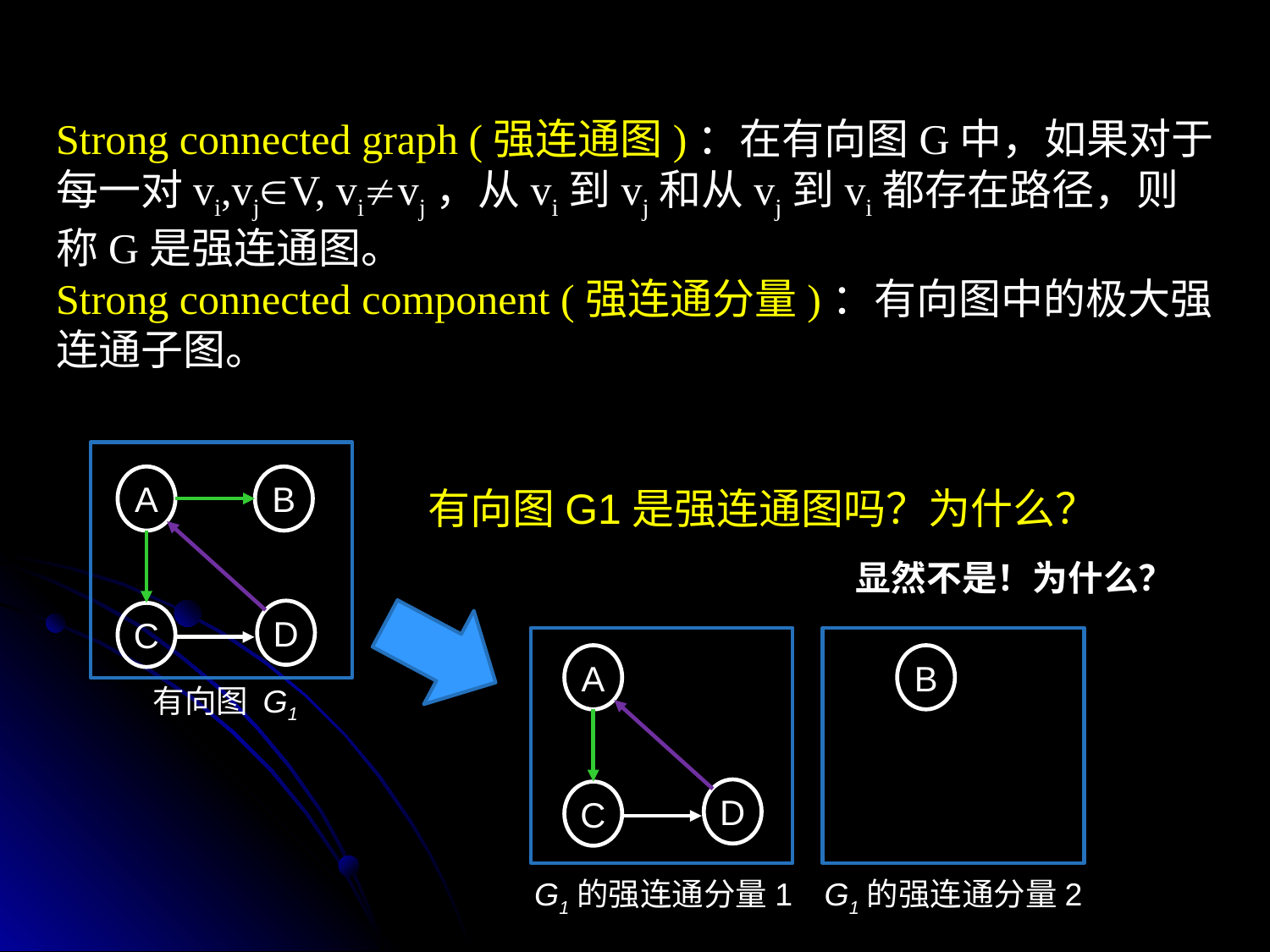

Strong connected graph (强连通图)：在有向图G中，如果对于每一对vi,vj∈V, vi≠vj，从vi到vj和从vj到vi都存在路径，则称G是强连通图。
Strong connected component (强连通分量)：有向图中的极大强连通子图。

A
B
D
C
有向图G1是强连通图吗？为什么？
有向图 G1
显然不是！为什么？

A
B
D
C
G1的强连通分量1
G1的强连通分量2